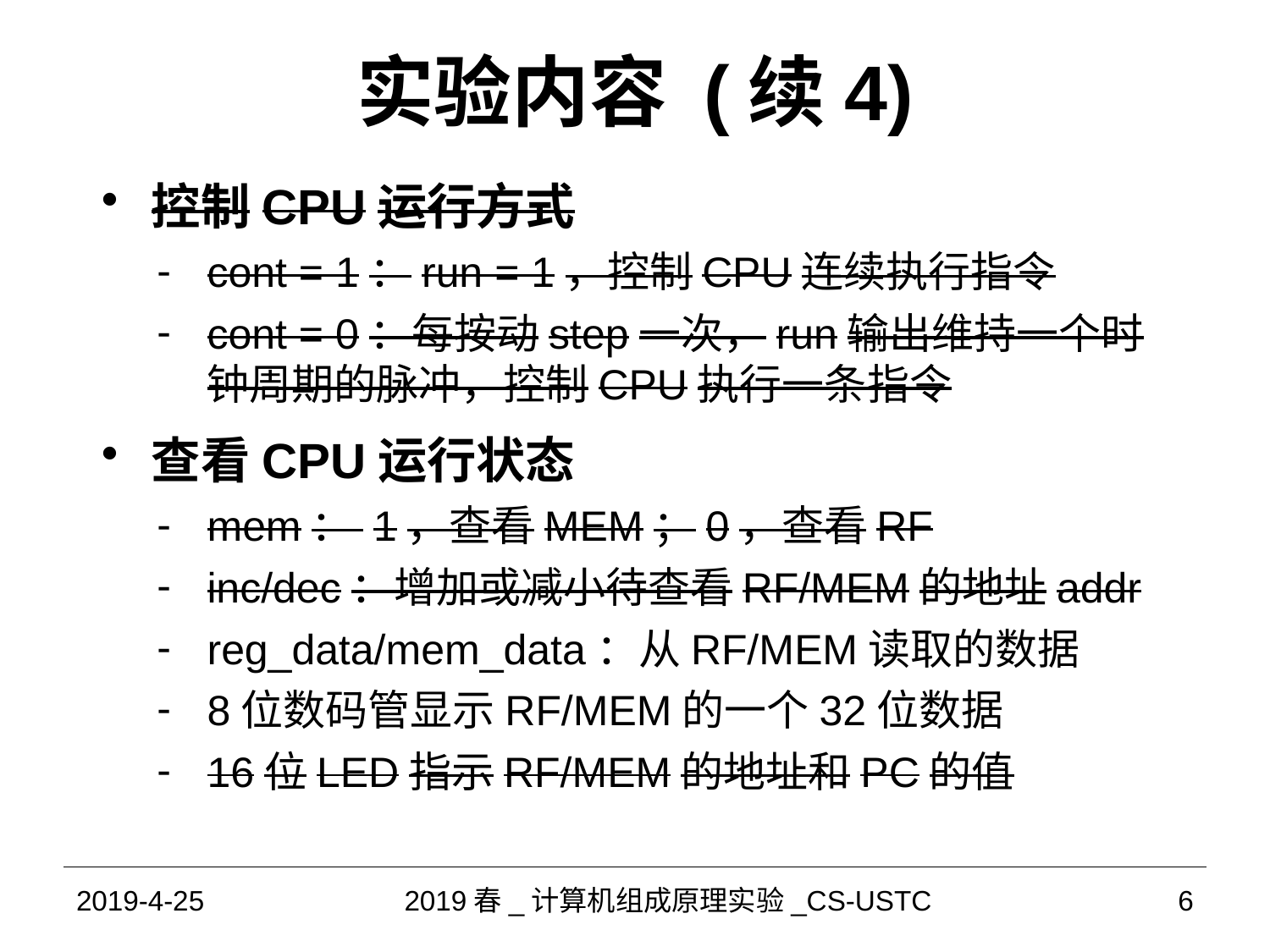

# 实验内容 (续4)
控制CPU运行方式
cont = 1：run = 1，控制CPU连续执行指令
cont = 0：每按动step一次，run输出维持一个时钟周期的脉冲，控制CPU执行一条指令
查看CPU运行状态
mem： 1，查看MEM；0，查看RF
inc/dec：增加或减小待查看RF/MEM的地址addr
reg_data/mem_data：从RF/MEM读取的数据
8位数码管显示RF/MEM的一个32位数据
16位LED指示RF/MEM的地址和PC的值
2019-4-25
2019春_计算机组成原理实验_CS-USTC
6